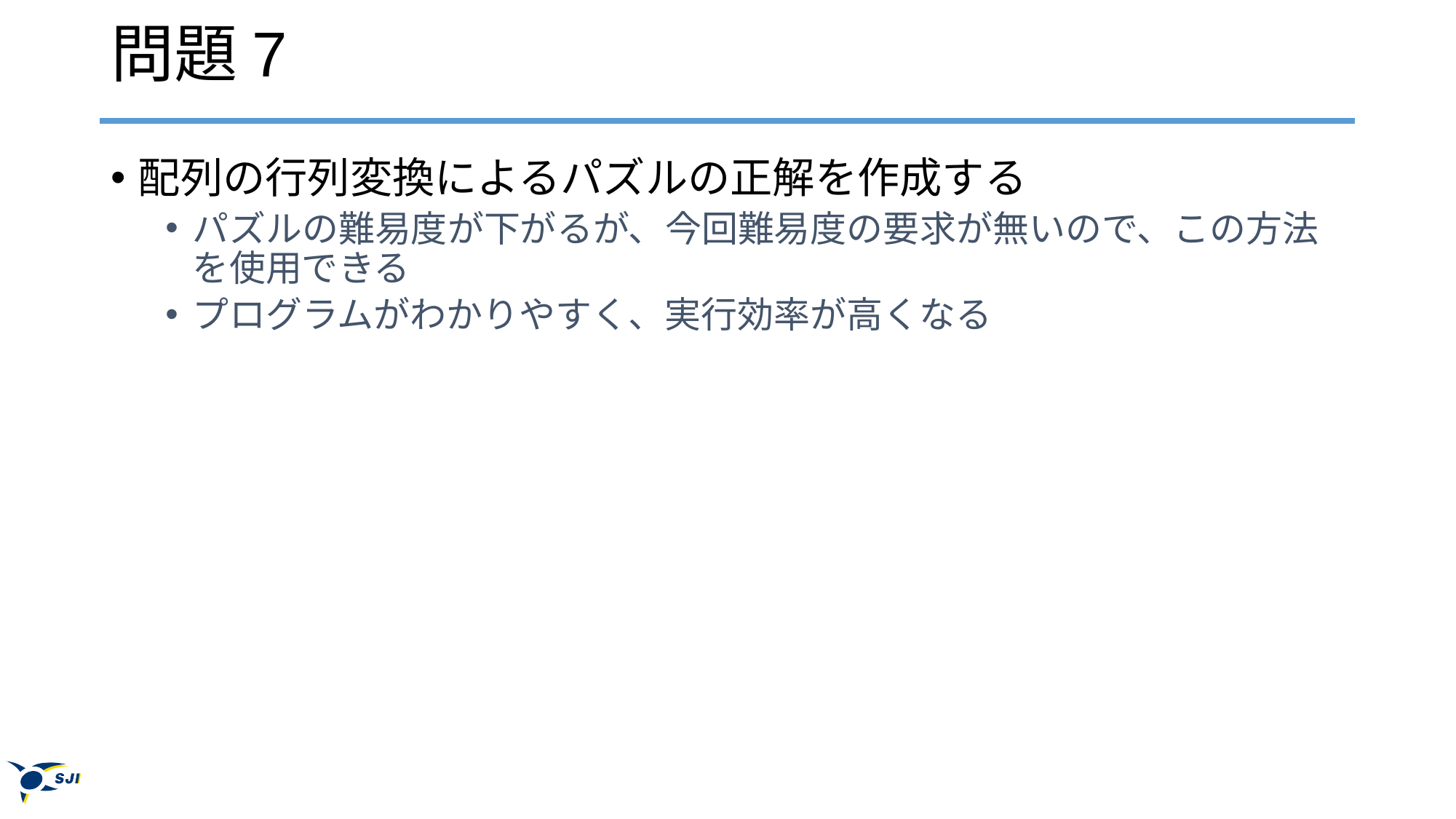

# 問題7
配列の行列変換によるパズルの正解を作成する
パズルの難易度が下がるが、今回難易度の要求が無いので、この方法を使用できる
プログラムがわかりやすく、実行効率が高くなる